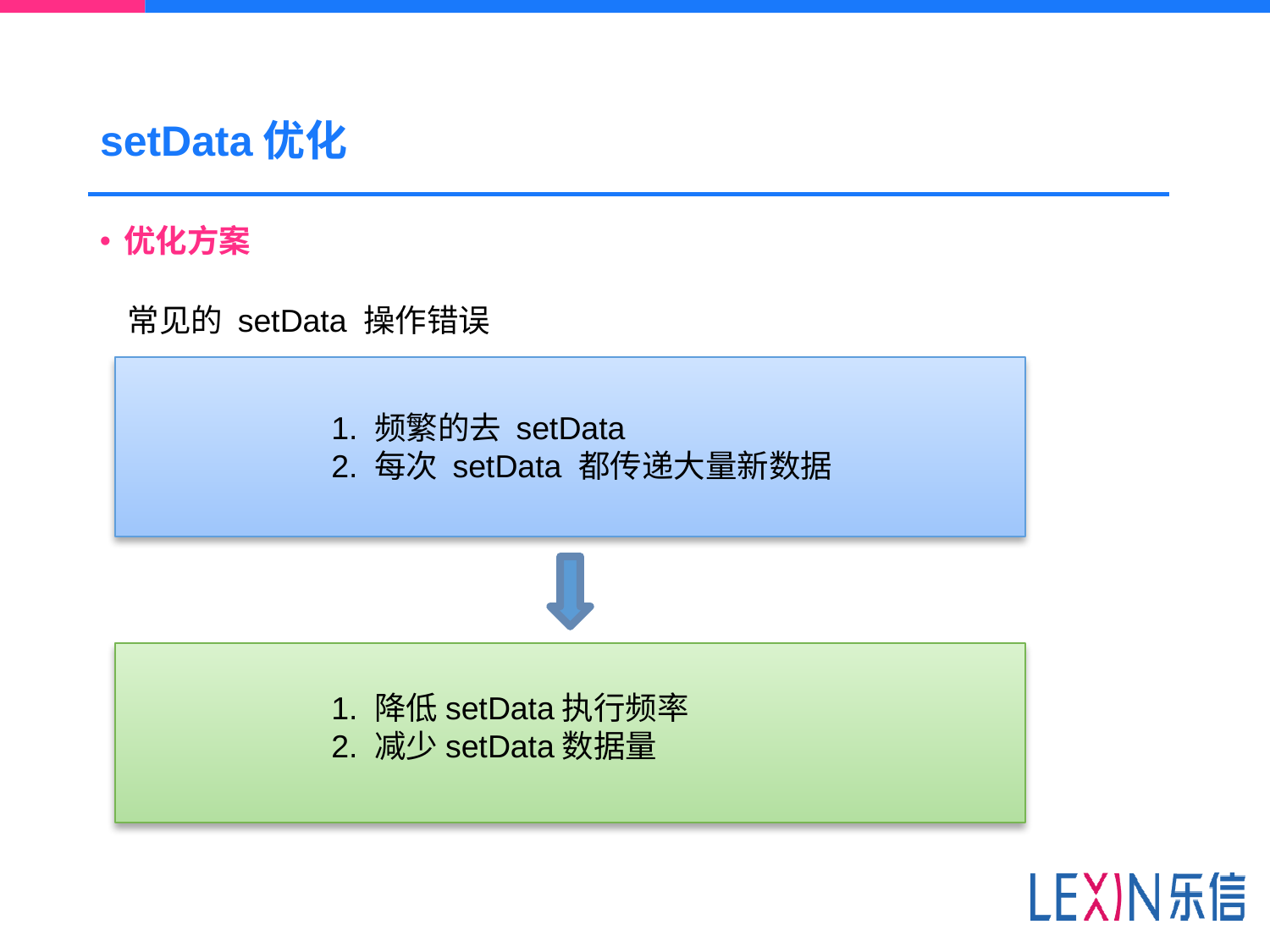

# setData优化
优化方案
常见的 setData 操作错误

1. 频繁的去 setData
2. 每次 setData 都传递大量新数据

1. 降低setData执行频率
2. 减少setData数据量